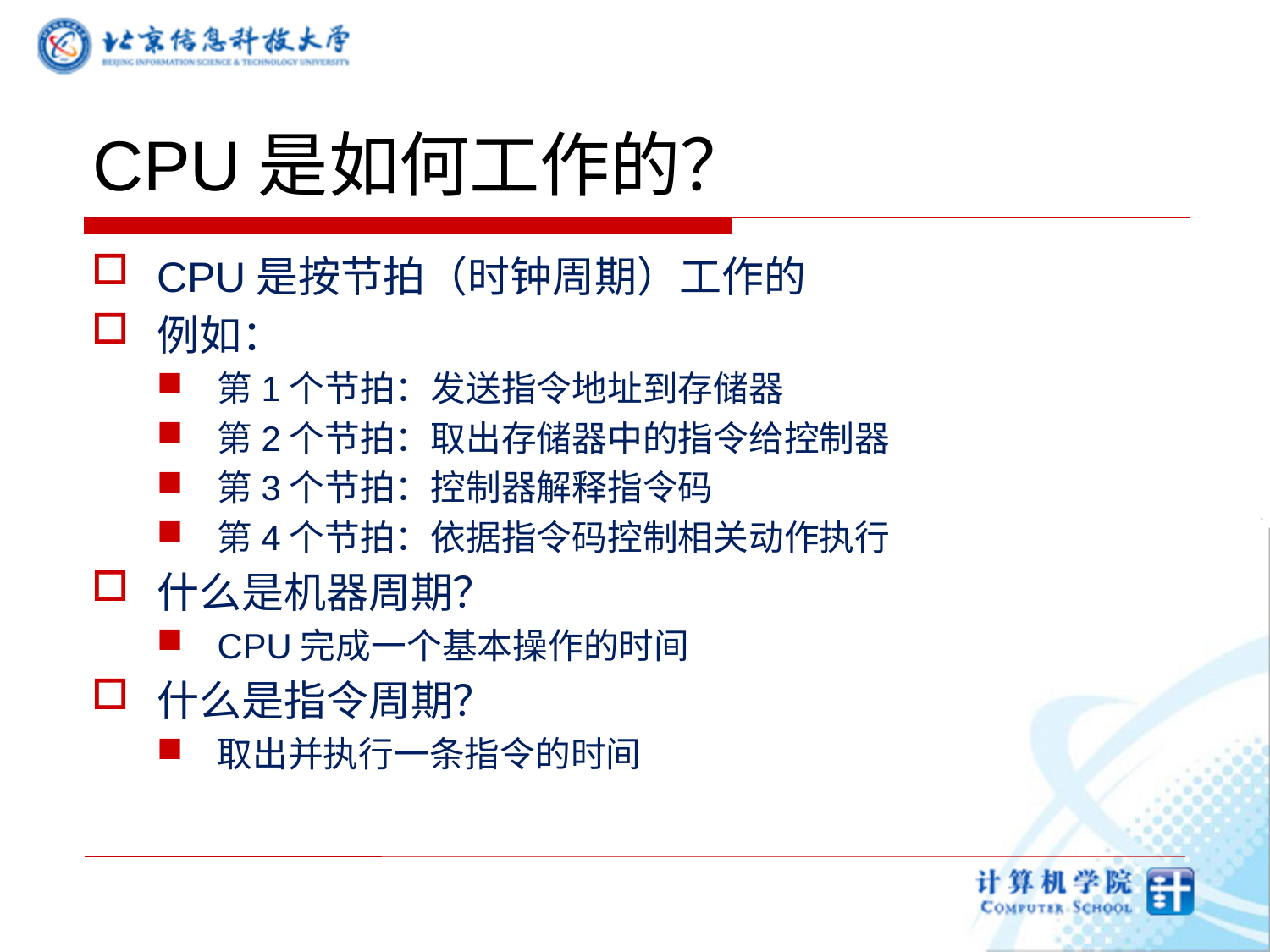

# CPU是如何工作的？
CPU是按节拍（时钟周期）工作的
例如：
第1个节拍：发送指令地址到存储器
第2个节拍：取出存储器中的指令给控制器
第3个节拍：控制器解释指令码
第4个节拍：依据指令码控制相关动作执行
什么是机器周期？
CPU完成一个基本操作的时间
什么是指令周期？
取出并执行一条指令的时间